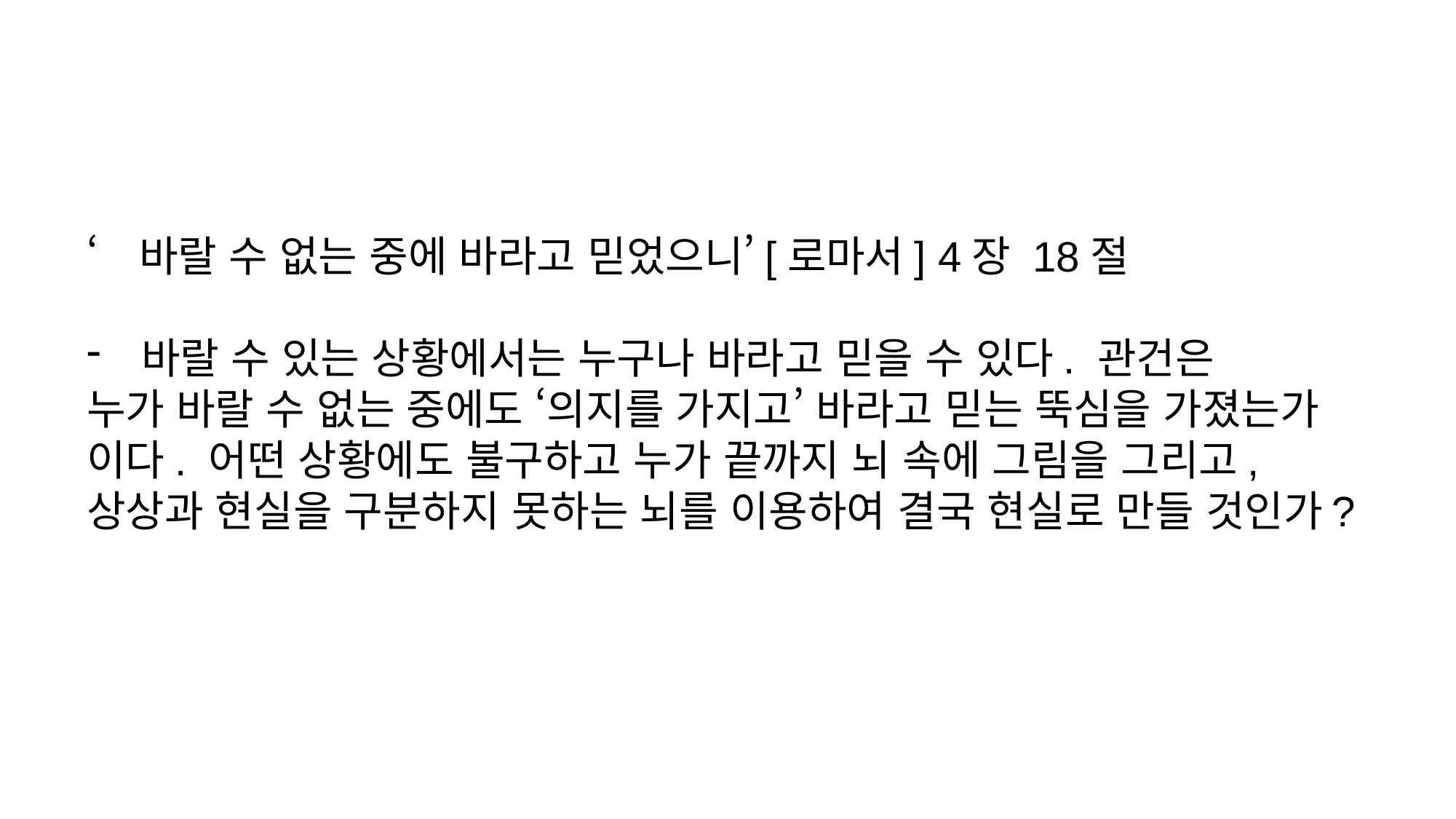

‘바랄 수 없는 중에 바라고 믿었으니’[로마서] 4장 18절

바랄 수 있는 상황에서는 누구나 바라고 믿을 수 있다. 관건은
누가 바랄 수 없는 중에도 ‘의지를 가지고’ 바라고 믿는 뚝심을 가졌는가 이다. 어떤 상황에도 불구하고 누가 끝까지 뇌 속에 그림을 그리고, 상상과 현실을 구분하지 못하는 뇌를 이용하여 결국 현실로 만들 것인가?